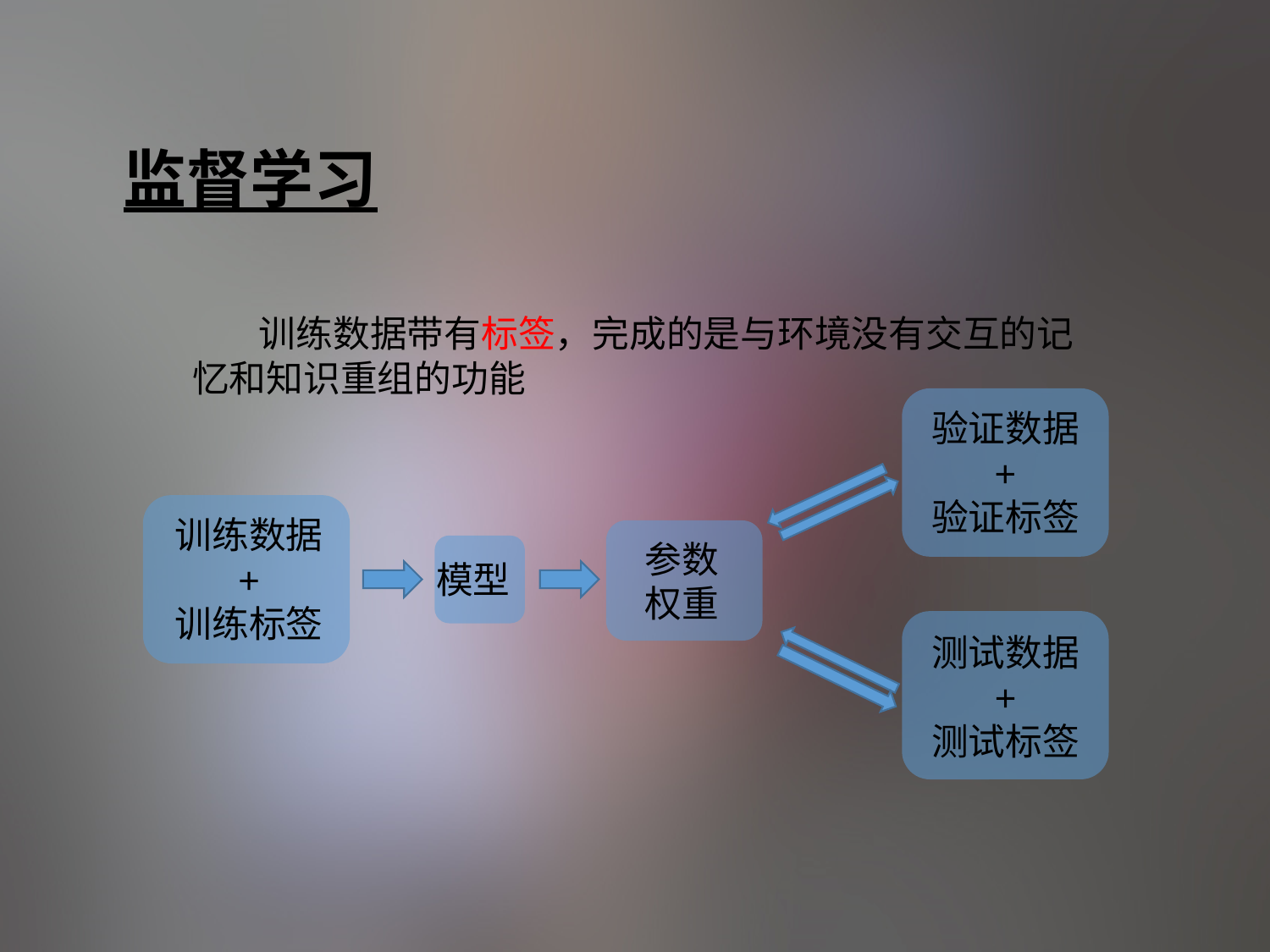

# 监督学习
       训练数据带有标签，完成的是与环境没有交互的记忆和知识重组的功能

验证数据
+
验证标签

训练数据
+
训练标签

参数
权重

模型

测试数据
+
测试标签